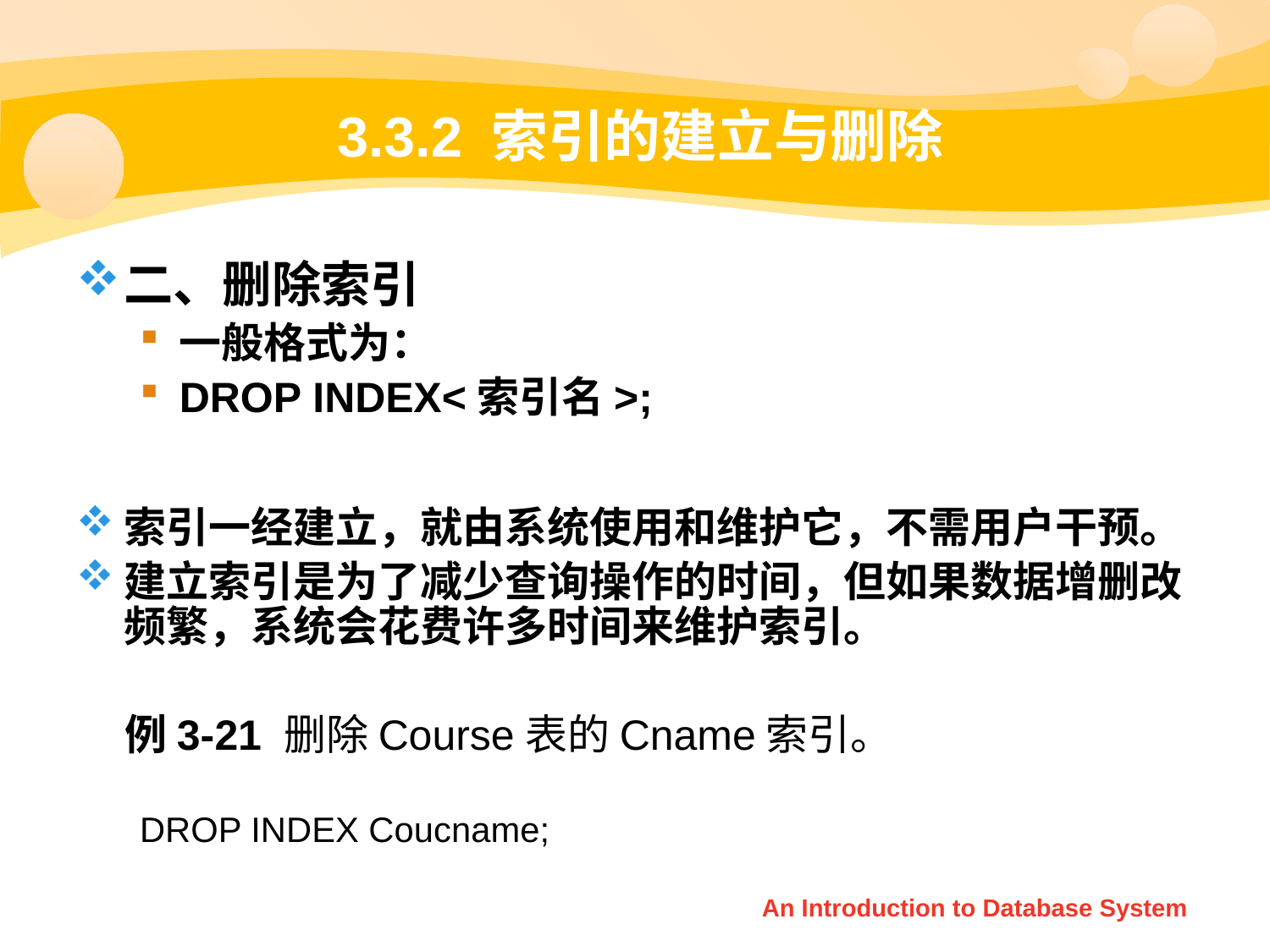

# 3.3.2 索引的建立与删除
二、删除索引
一般格式为：
DROP INDEX<索引名>;

索引一经建立，就由系统使用和维护它，不需用户干预。
建立索引是为了减少查询操作的时间，但如果数据增删改频繁，系统会花费许多时间来维护索引。

    例3-21 删除Course表的Cname索引。

DROP INDEX Coucname;
An Introduction to Database System